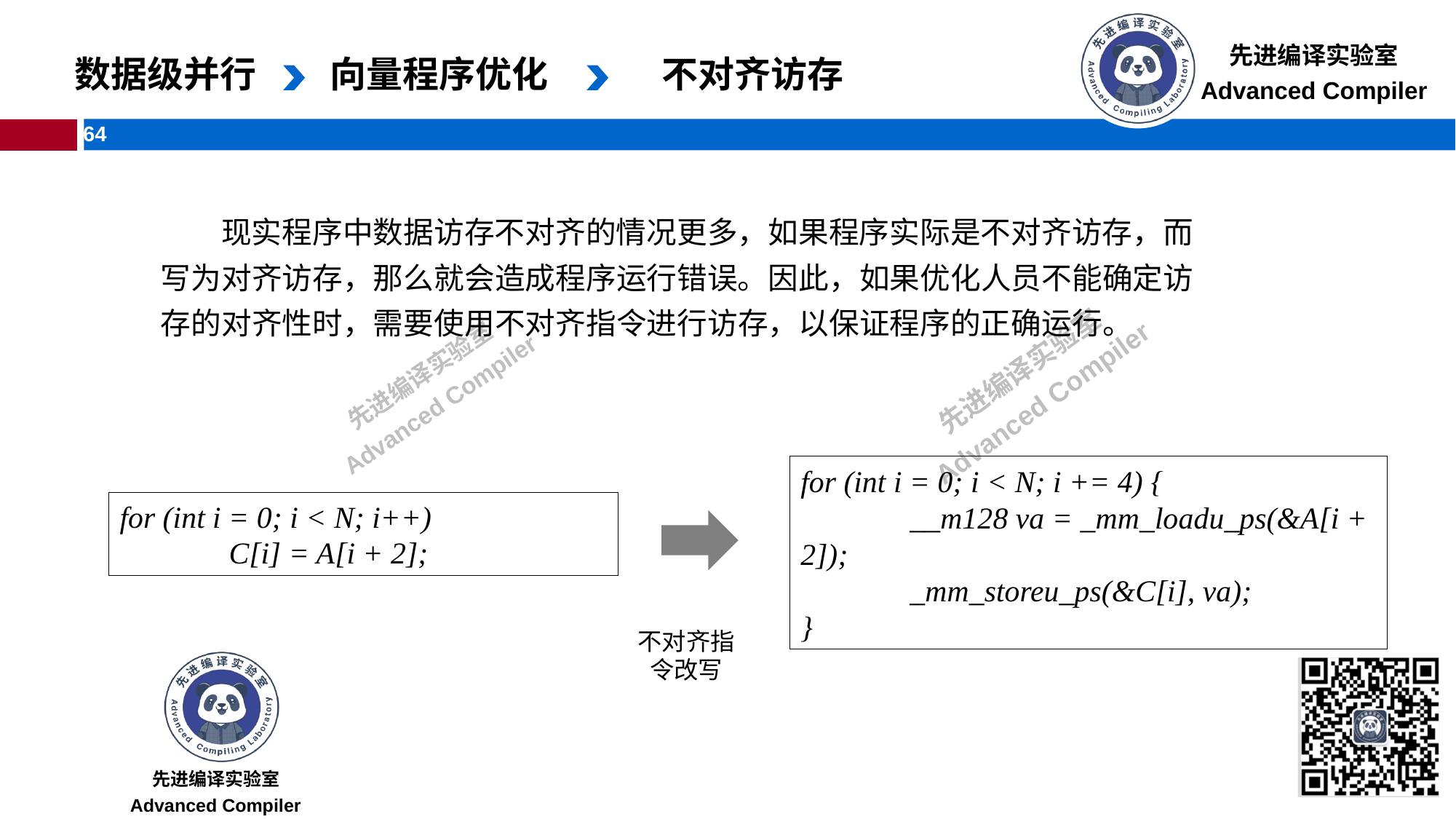

数据级并行
向量程序优化
 不对齐访存

现实程序中数据访存不对齐的情况更多，如果程序实际是不对齐访存，而写为对齐访存，那么就会造成程序运行错误。因此，如果优化人员不能确定访存的对齐性时，需要使用不对齐指令进行访存，以保证程序的正确运行。
for (int i = 0; i < N; i += 4) {
	__m128 va = _mm_loadu_ps(&A[i + 2]);
	_mm_storeu_ps(&C[i], va);
}
for (int i = 0; i < N; i++)
	C[i] = A[i + 2];

不对齐指令改写